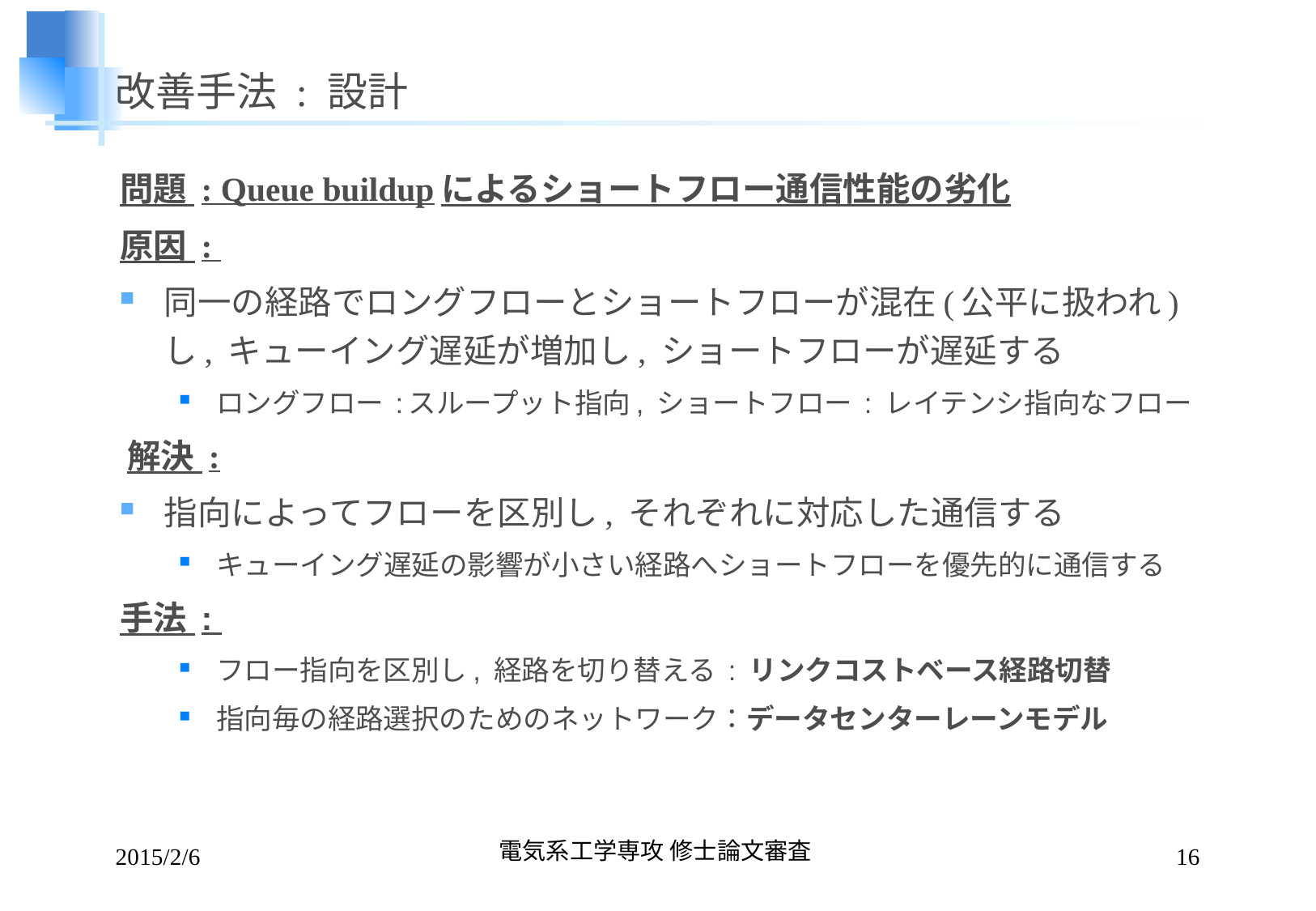

# 改善手法 : 設計
問題 : Queue buildupによるショートフロー通信性能の劣化
原因 :
同一の経路でロングフローとショートフローが混在(公平に扱われ)し, キューイング遅延が増加し, ショートフローが遅延する
ロングフロー :スループット指向, ショートフロー : レイテンシ指向なフロー
解決 :
指向によってフローを区別し, それぞれに対応した通信する
キューイング遅延の影響が小さい経路へショートフローを優先的に通信する
手法 :
フロー指向を区別し, 経路を切り替える : リンクコストベース経路切替
指向毎の経路選択のためのネットワーク：データセンターレーンモデル

2015/2/6
電気系工学専攻 修士論文審査
16